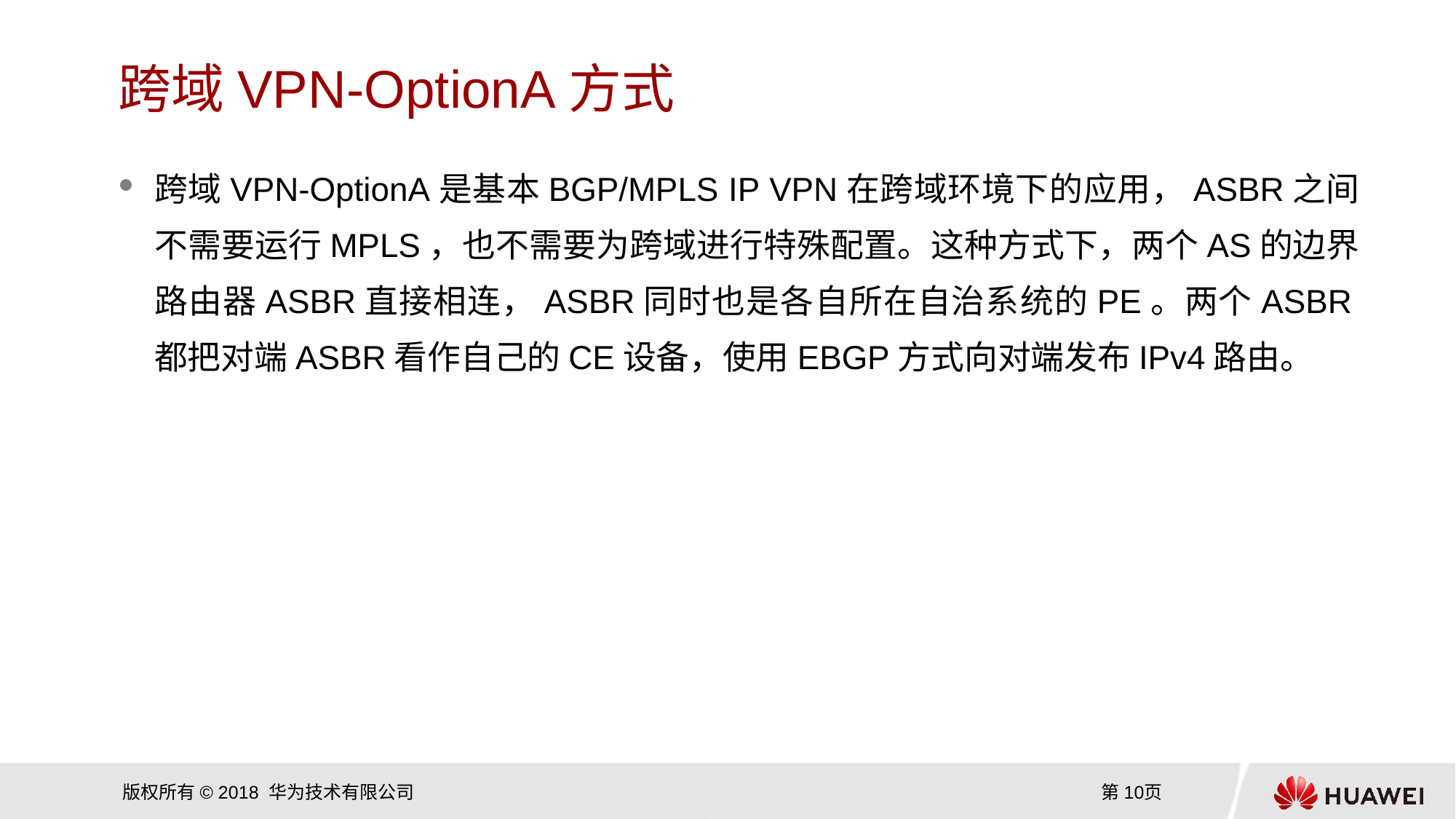

# 跨域VPN-OptionA方式
跨域VPN-OptionA是基本BGP/MPLS IP VPN在跨域环境下的应用，ASBR之间不需要运行MPLS，也不需要为跨域进行特殊配置。这种方式下，两个AS的边界路由器ASBR直接相连，ASBR同时也是各自所在自治系统的PE。两个ASBR都把对端ASBR看作自己的CE设备，使用EBGP方式向对端发布IPv4路由。